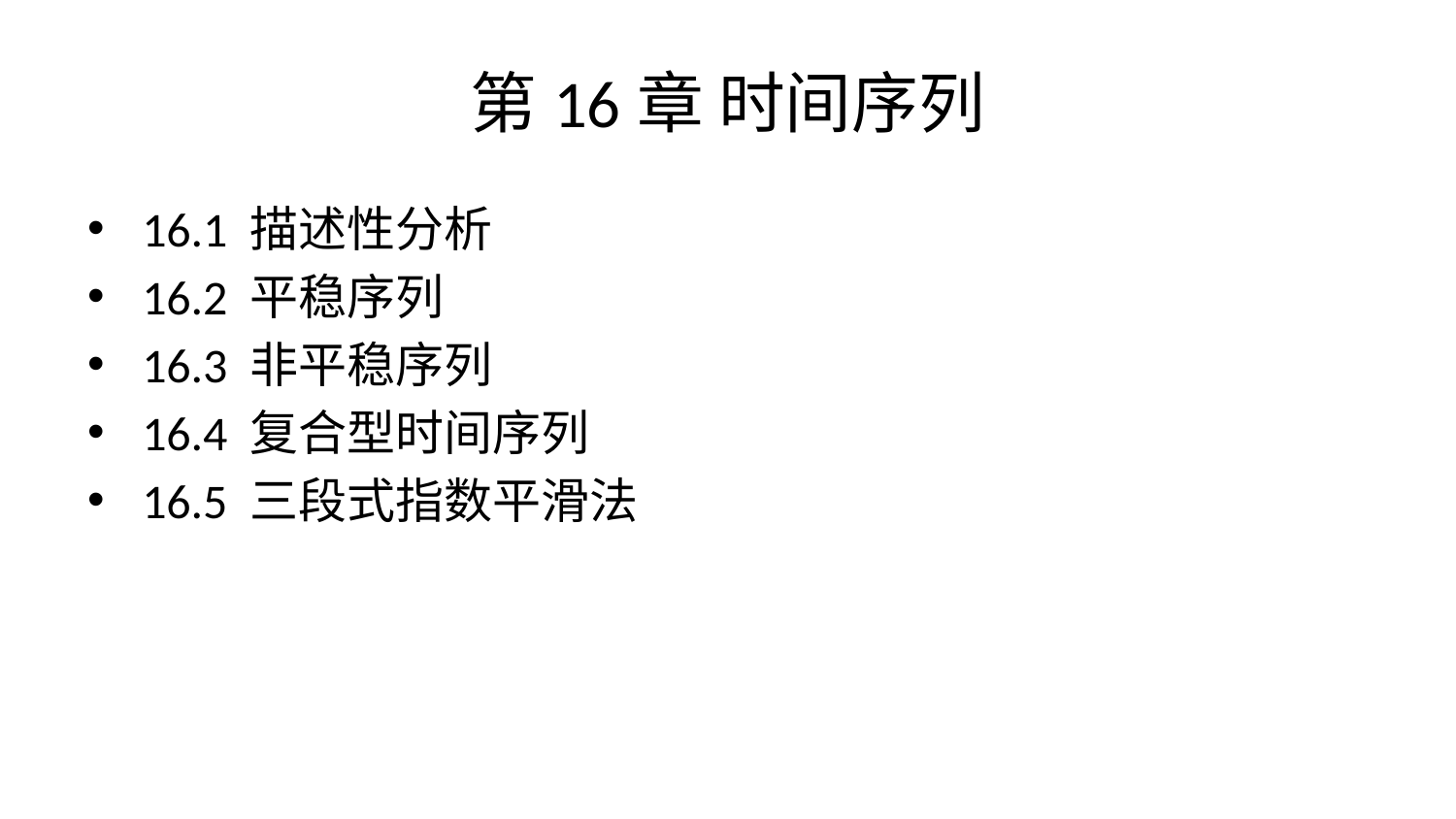

# 第16章 时间序列
16.1 描述性分析
16.2 平稳序列
16.3 非平稳序列
16.4 复合型时间序列
16.5 三段式指数平滑法